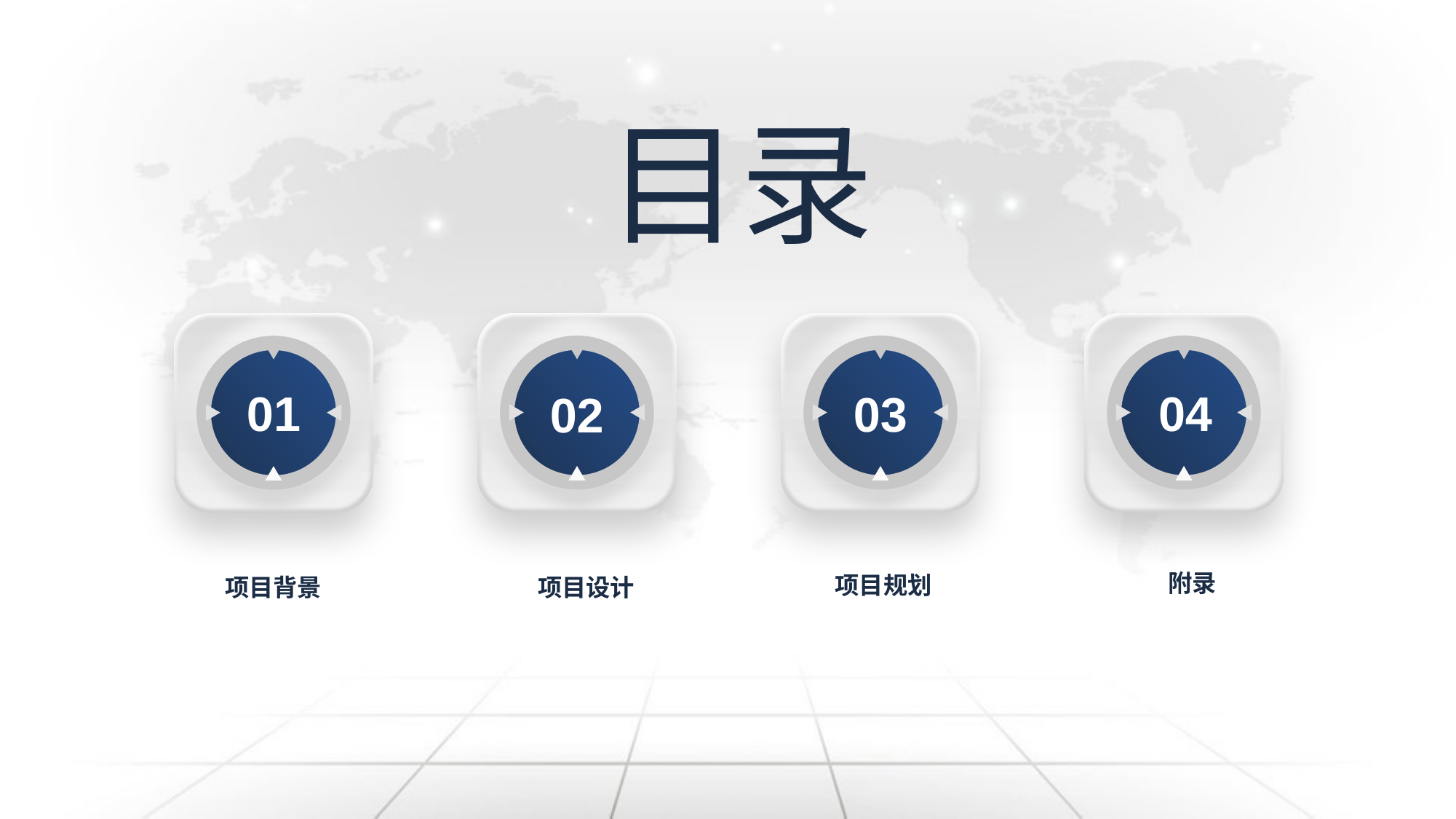

目录

02

03

04

01
附录

项目规划

项目背景

项目设计